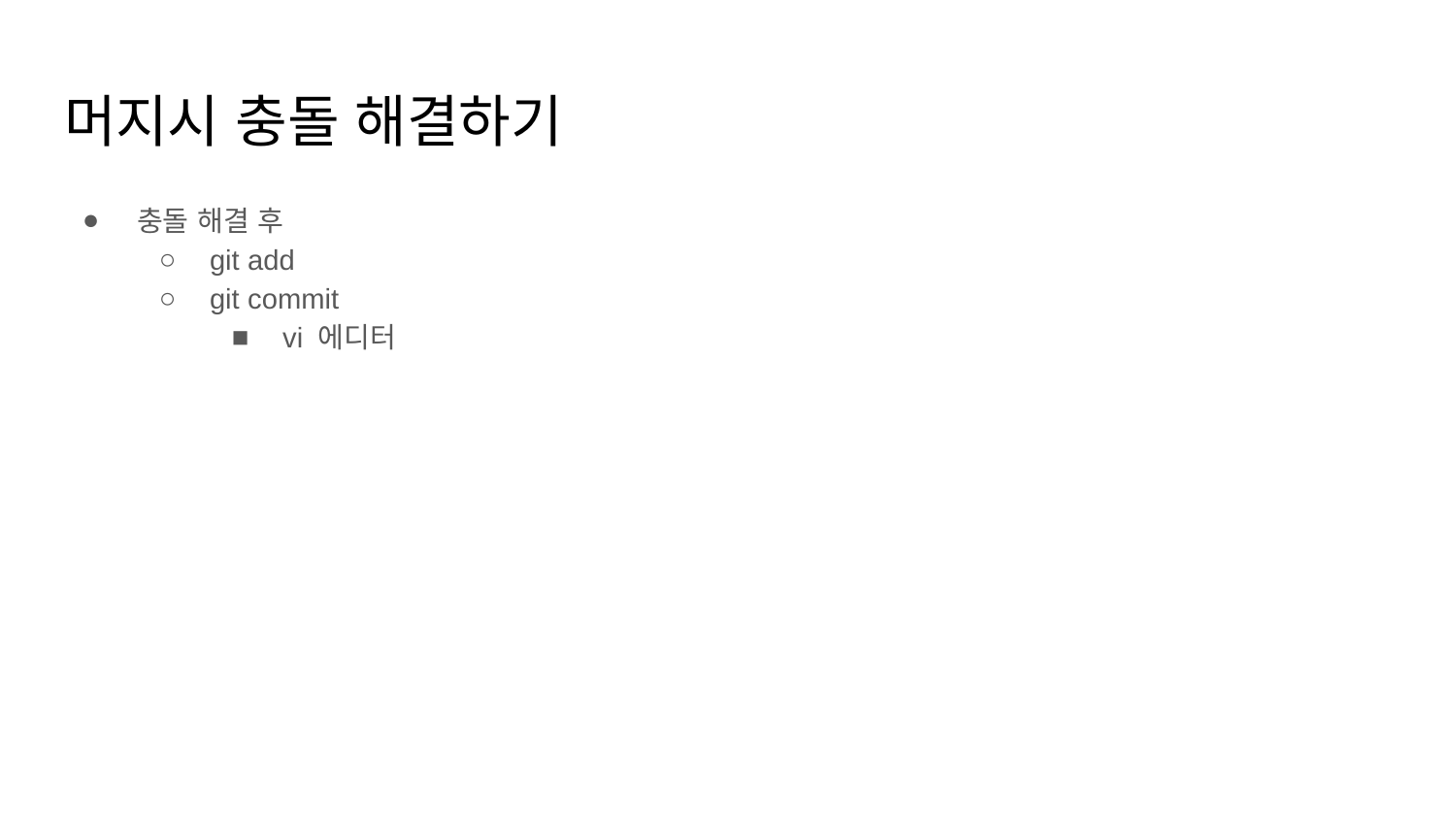

# 머지시 충돌 해결하기
충돌 해결 후
git add
git commit
vi 에디터